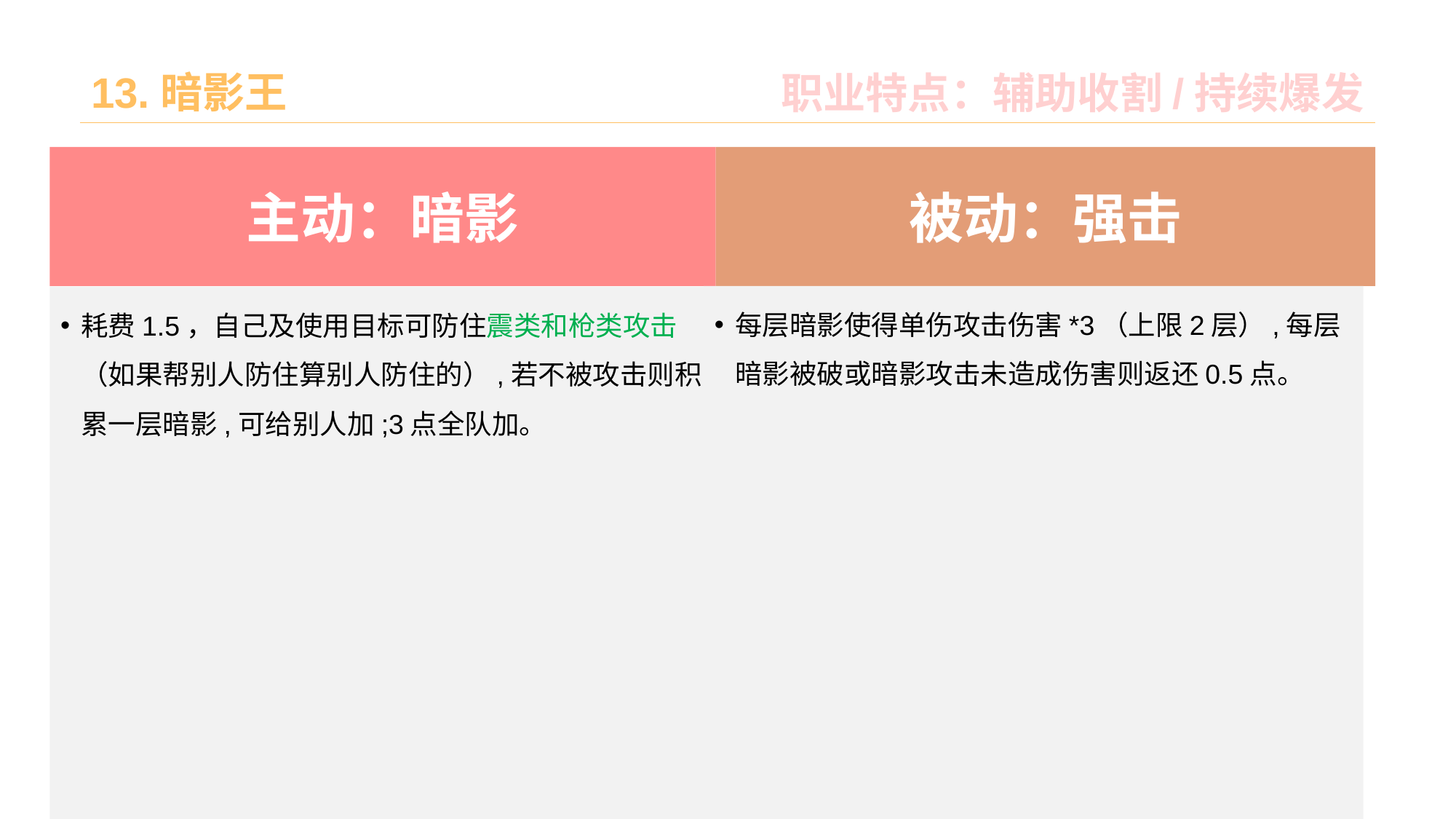

# 13.暗影王
职业特点：辅助收割/持续爆发
被动：强击
主动：暗影
每层暗影使得单伤攻击伤害*3（上限2层）,每层暗影被破或暗影攻击未造成伤害则返还0.5点。
耗费1.5，自己及使用目标可防住震类和枪类攻击（如果帮别人防住算别人防住的）,若不被攻击则积累一层暗影,可给别人加;3点全队加。